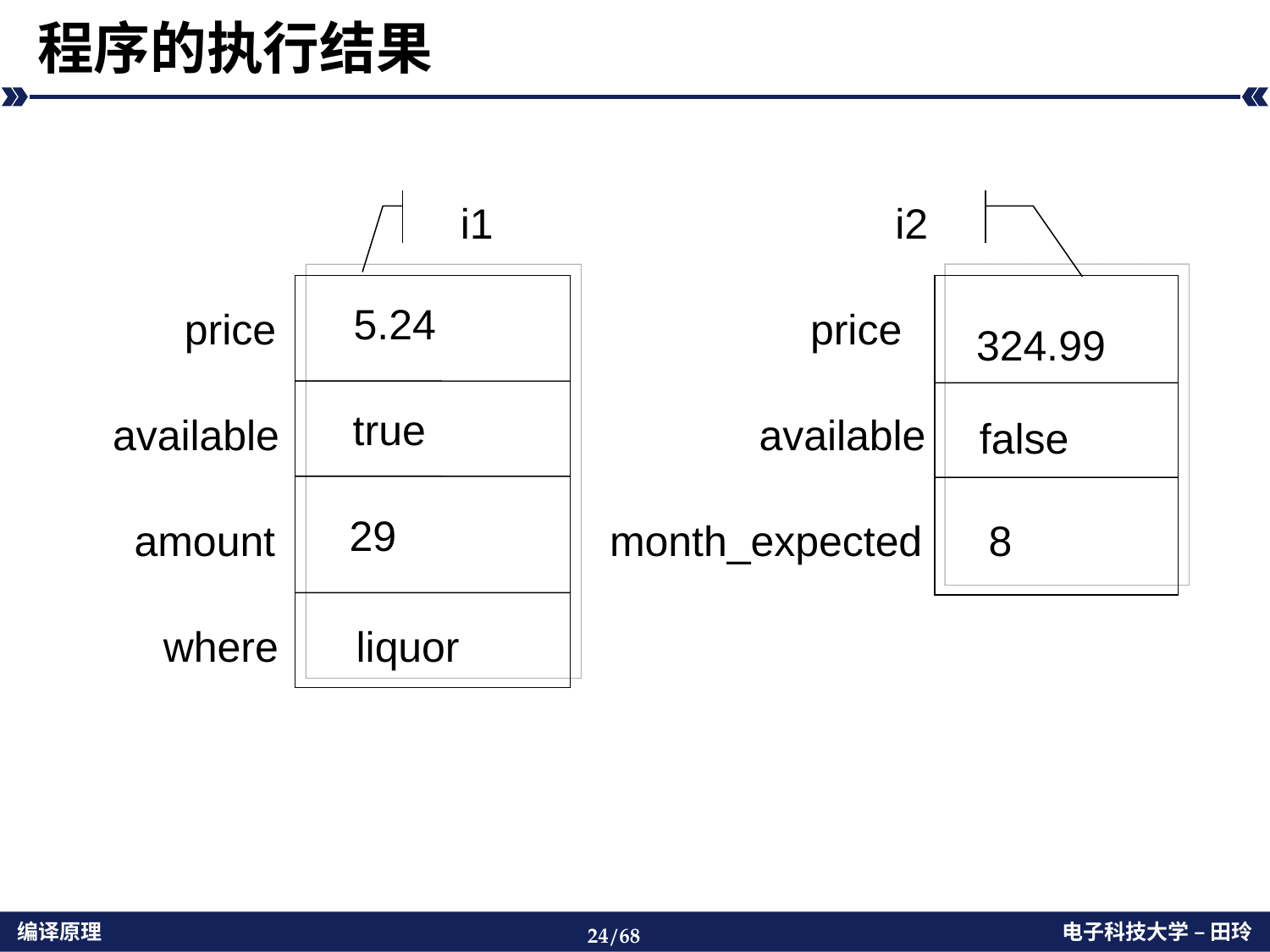

# 程序的执行结果
i1

5.24
price

true
available

29
amount

liquor
where
i2

price
324.99

available
false

month_expected
8